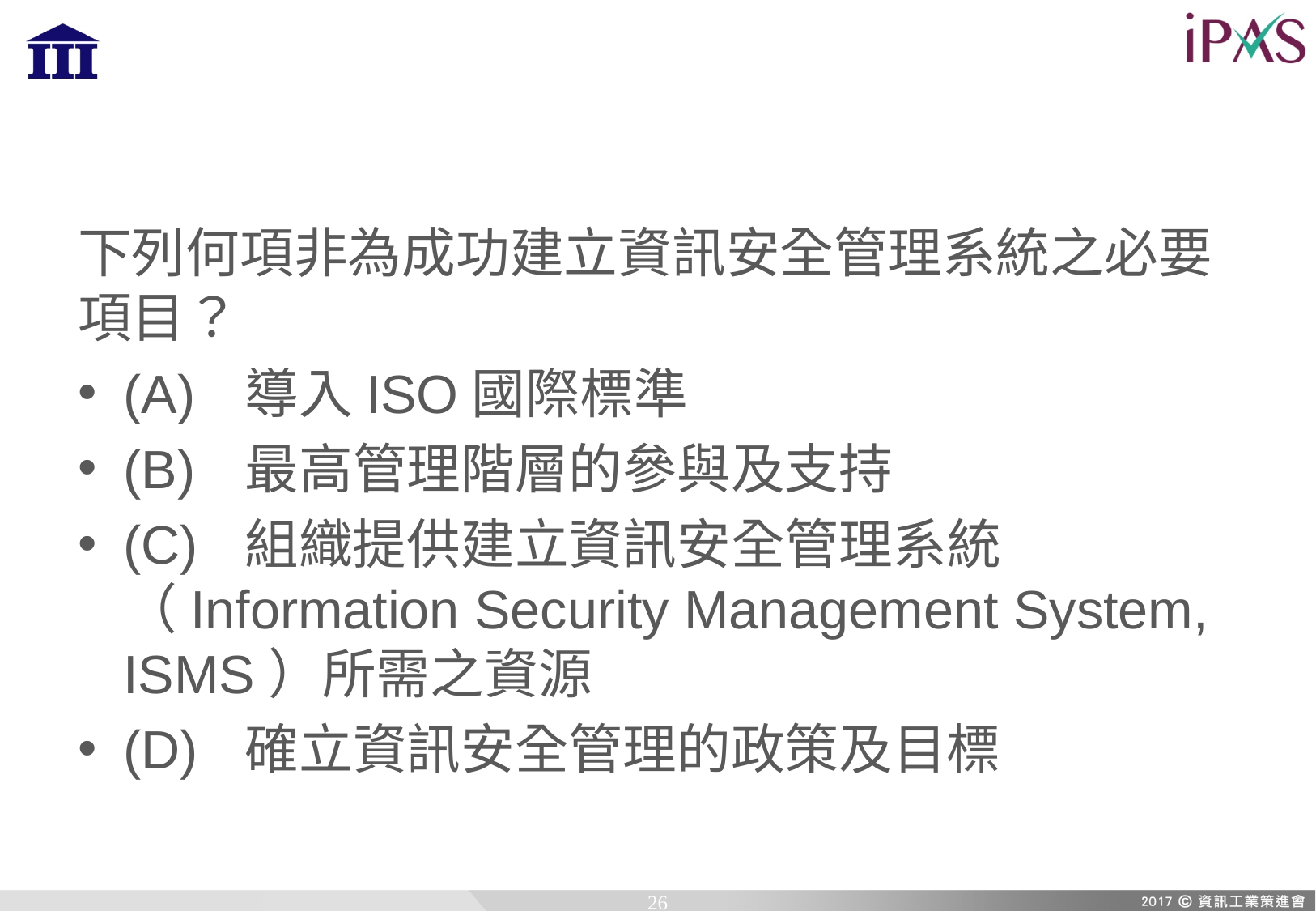

下列何項非為成功建立資訊安全管理系統之必要項目？
(A)	導入ISO國際標準
(B)	最高管理階層的參與及支持
(C)	組織提供建立資訊安全管理系統（Information Security Management System, ISMS）所需之資源
(D)	確立資訊安全管理的政策及目標

26